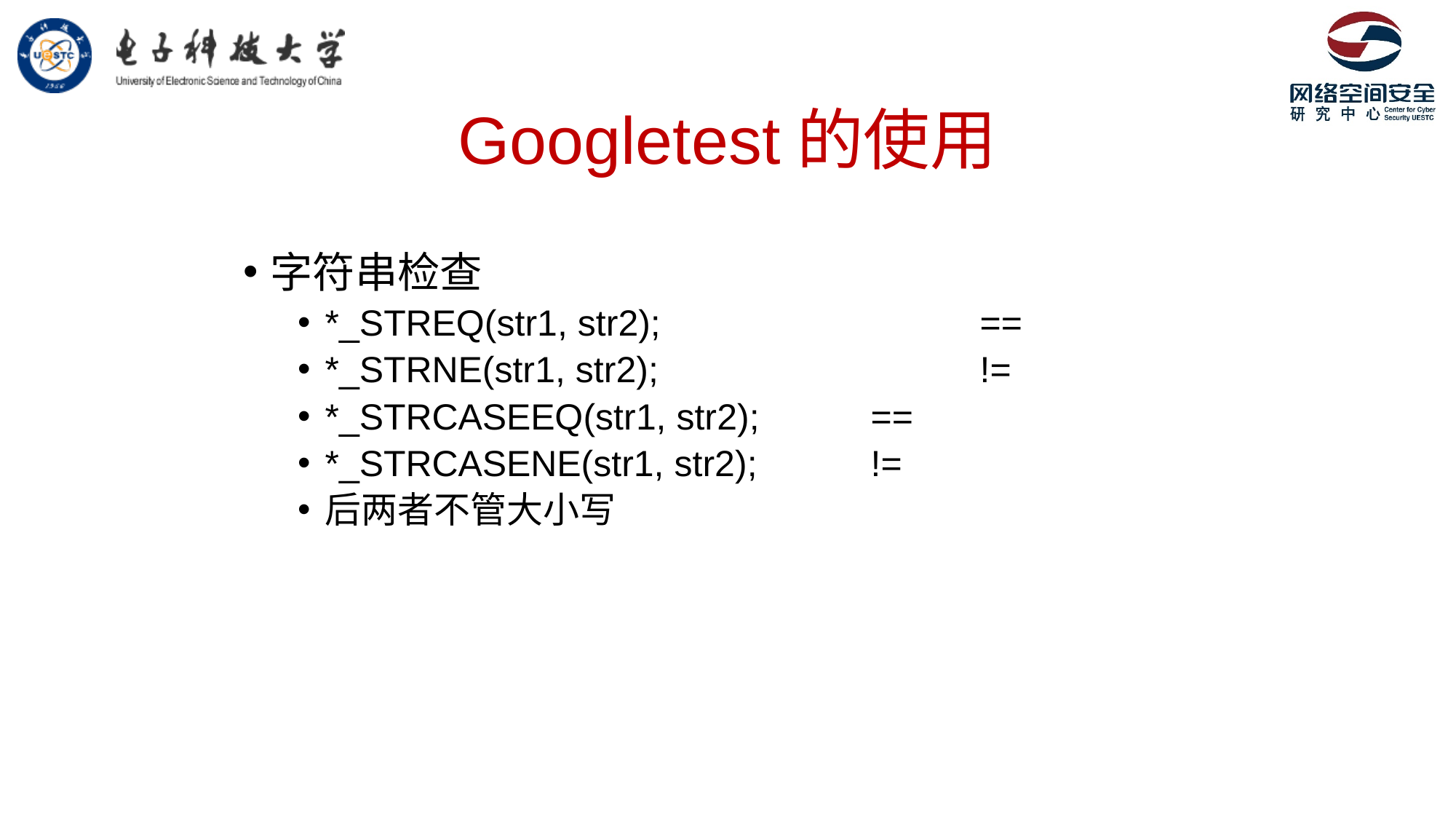

# Googletest的使用
字符串检查
*_STREQ(str1, str2);			==
*_STRNE(str1, str2);			!=
*_STRCASEEQ(str1, str2);		==
*_STRCASENE(str1, str2);		!=
后两者不管大小写